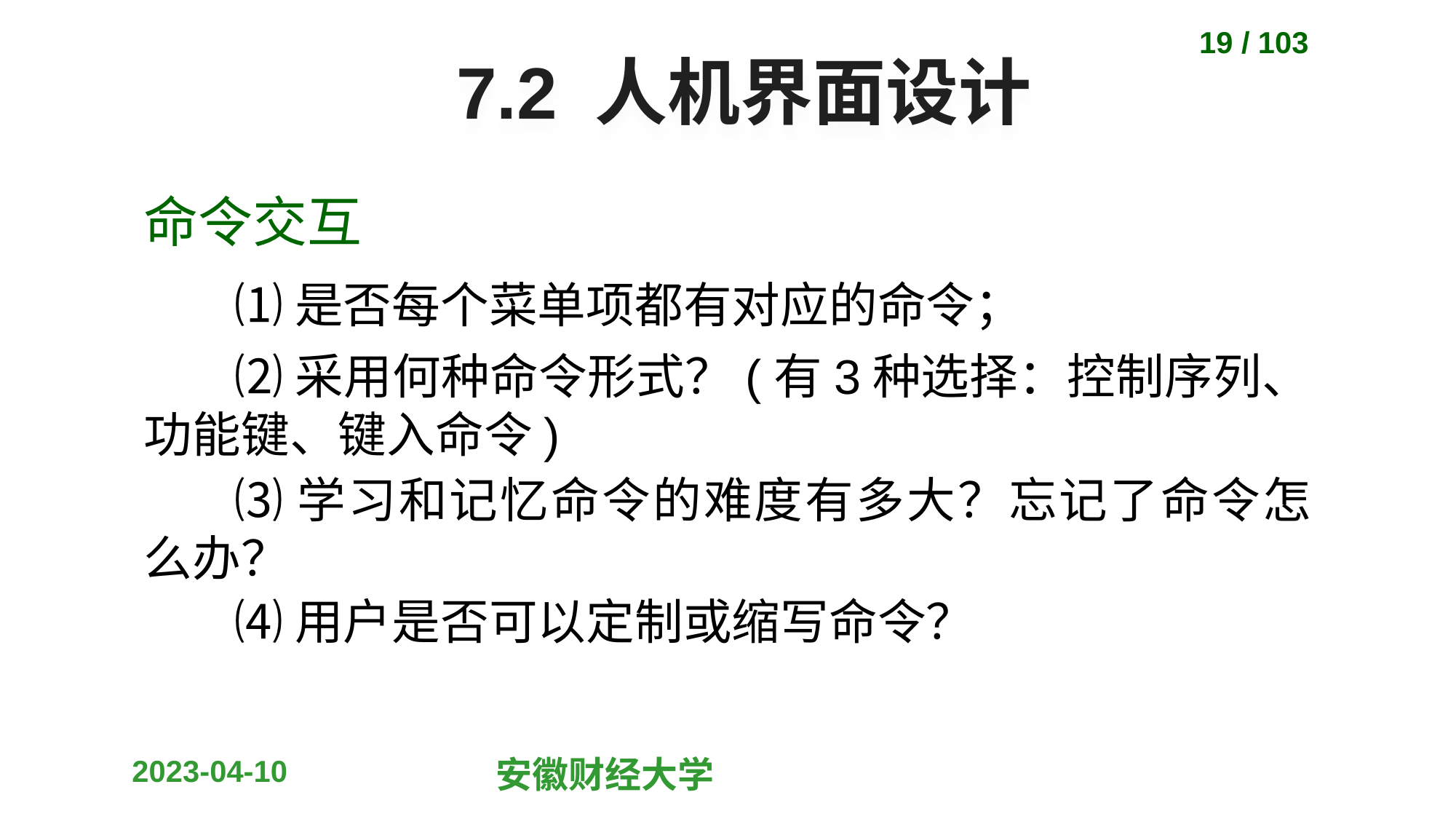

19 / 103
# 7.2 人机界面设计
命令交互
⑴是否每个菜单项都有对应的命令；
⑵采用何种命令形式？(有3种选择：控制序列、功能键、键入命令)
⑶学习和记忆命令的难度有多大？忘记了命令怎么办？
⑷用户是否可以定制或缩写命令？
2023-04-10
安徽财经大学